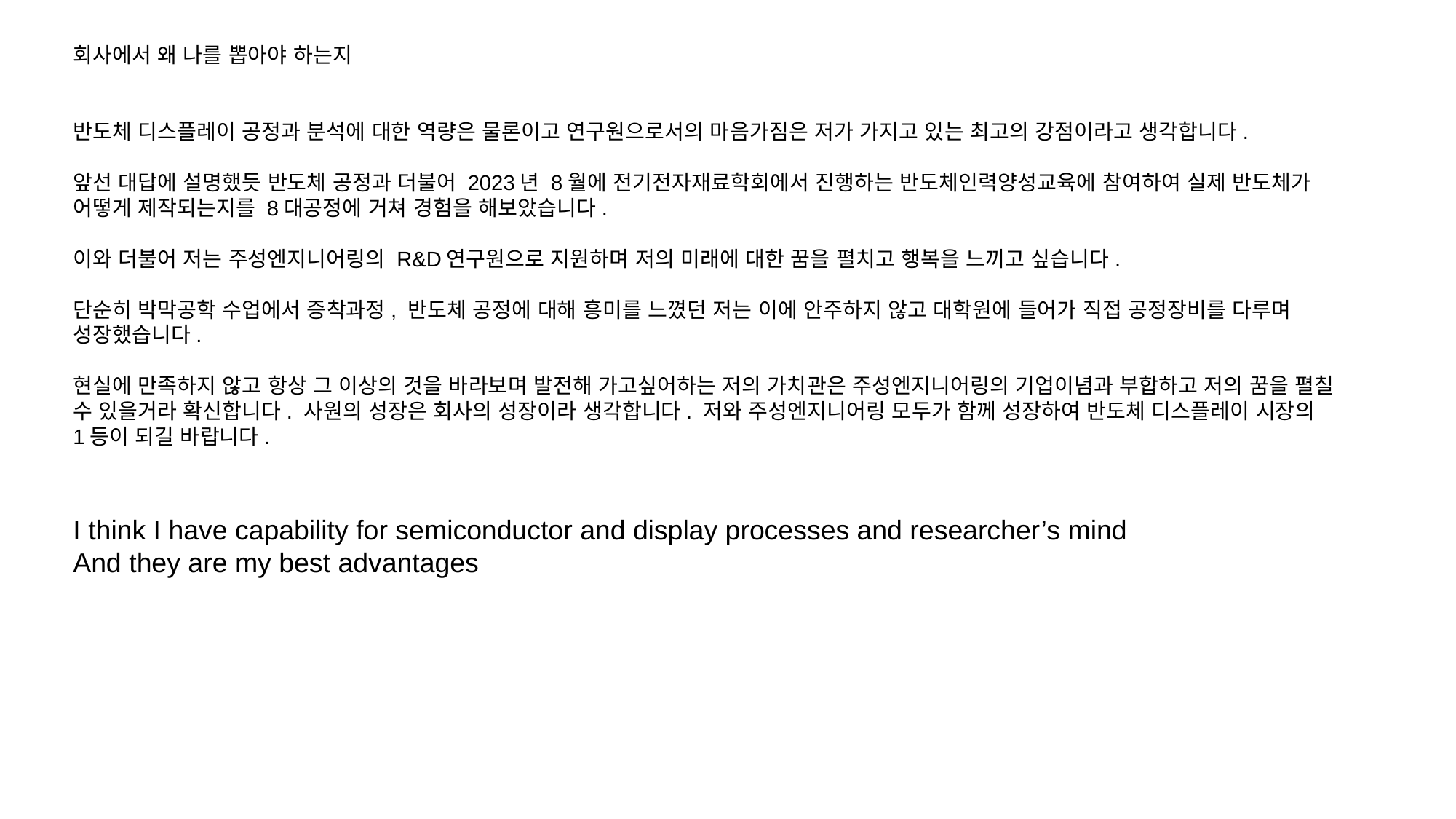

회사에서 왜 나를 뽑아야 하는지

반도체 디스플레이 공정과 분석에 대한 역량은 물론이고 연구원으로서의 마음가짐은 저가 가지고 있는 최고의 강점이라고 생각합니다.

앞선 대답에 설명했듯 반도체 공정과 더불어 2023년 8월에 전기전자재료학회에서 진행하는 반도체인력양성교육에 참여하여 실제 반도체가 어떻게 제작되는지를 8대공정에 거쳐 경험을 해보았습니다.

이와 더불어 저는 주성엔지니어링의 R&D연구원으로 지원하며 저의 미래에 대한 꿈을 펼치고 행복을 느끼고 싶습니다.

단순히 박막공학 수업에서 증착과정, 반도체 공정에 대해 흥미를 느꼈던 저는 이에 안주하지 않고 대학원에 들어가 직접 공정장비를 다루며 성장했습니다.

현실에 만족하지 않고 항상 그 이상의 것을 바라보며 발전해 가고싶어하는 저의 가치관은 주성엔지니어링의 기업이념과 부합하고 저의 꿈을 펼칠 수 있을거라 확신합니다. 사원의 성장은 회사의 성장이라 생각합니다. 저와 주성엔지니어링 모두가 함께 성장하여 반도체 디스플레이 시장의 1등이 되길 바랍니다.
I think I have capability for semiconductor and display processes and researcher’s mind
And they are my best advantages